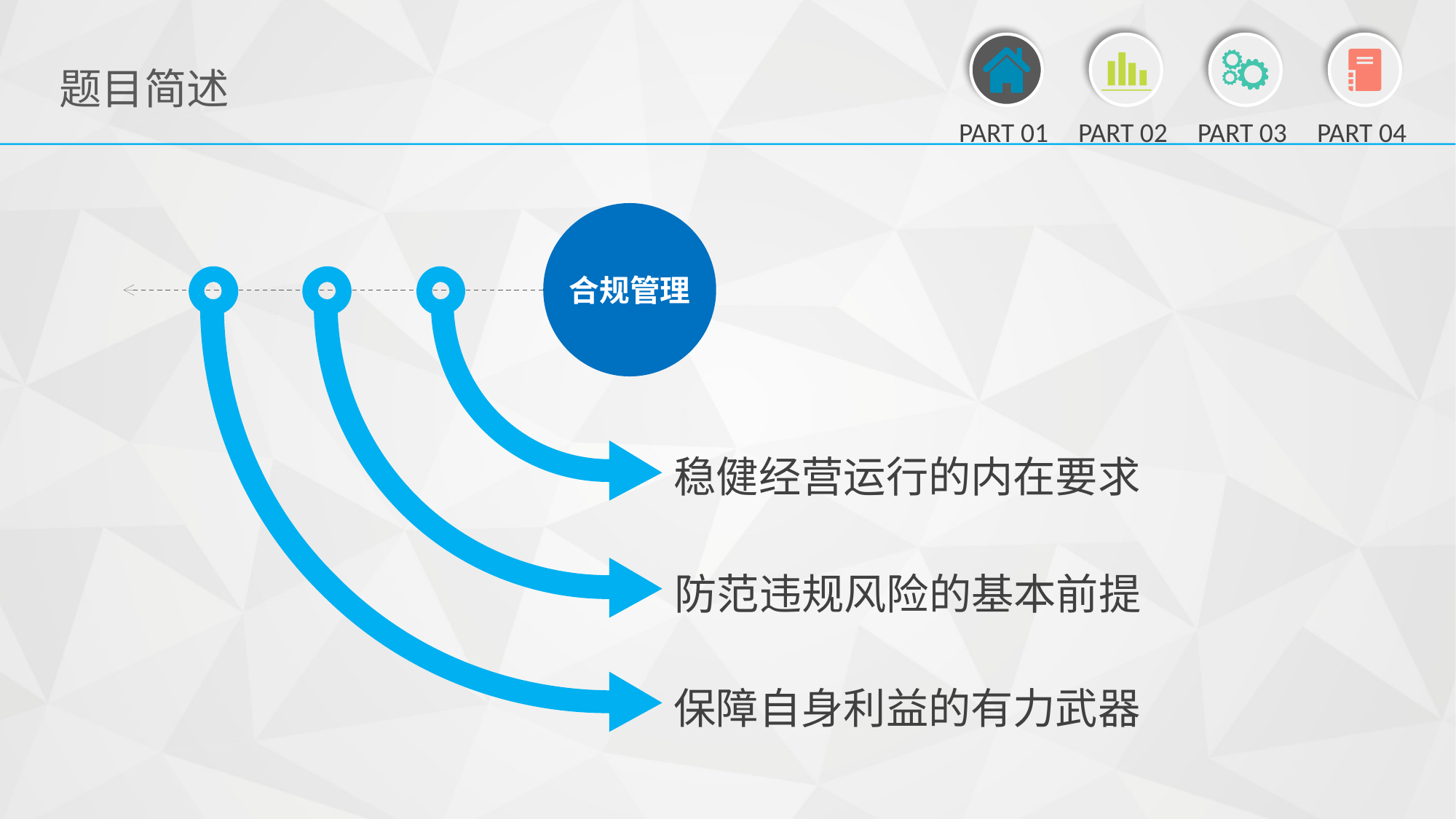

合规管理

稳健经营运行的内在要求
防范违规风险的基本前提
保障自身利益的有力武器